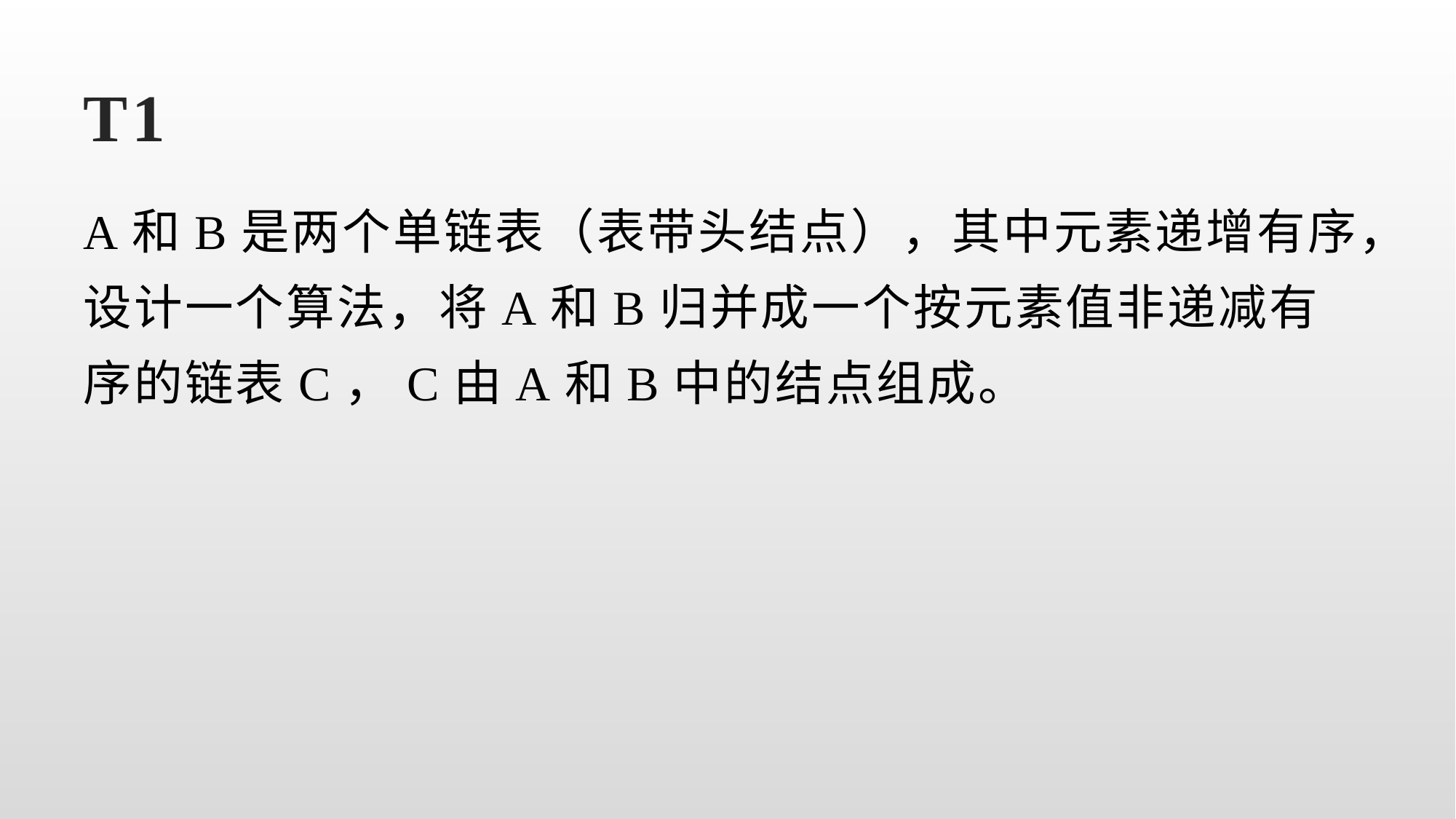

# T1
A和B是两个单链表（表带头结点），其中元素递增有序，设计一个算法，将A和B归并成一个按元素值非递减有序的链表C，C由A和B中的结点组成。